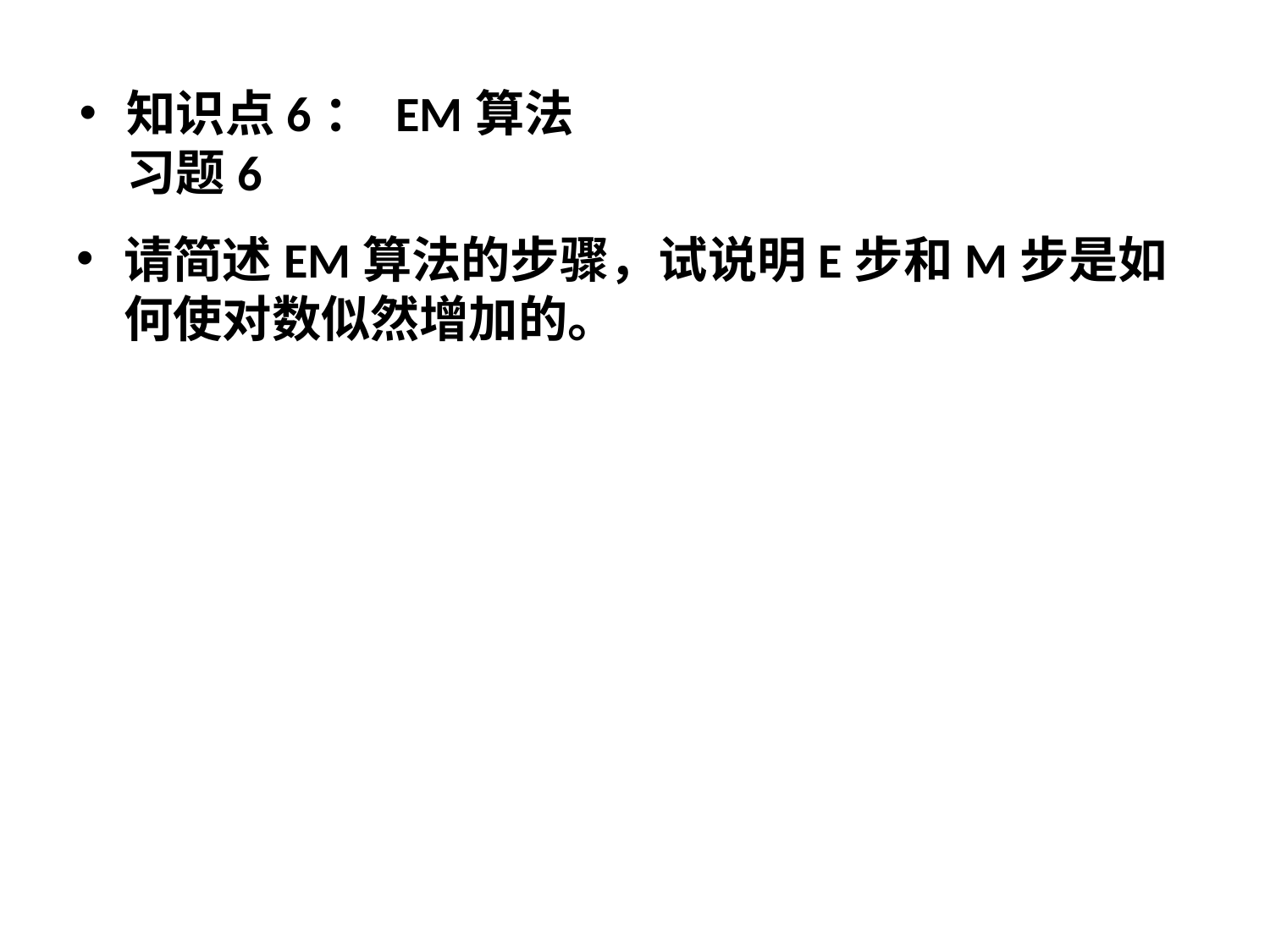

知识点6： EM算法
习题6
请简述EM算法的步骤，试说明E步和M步是如何使对数似然增加的。